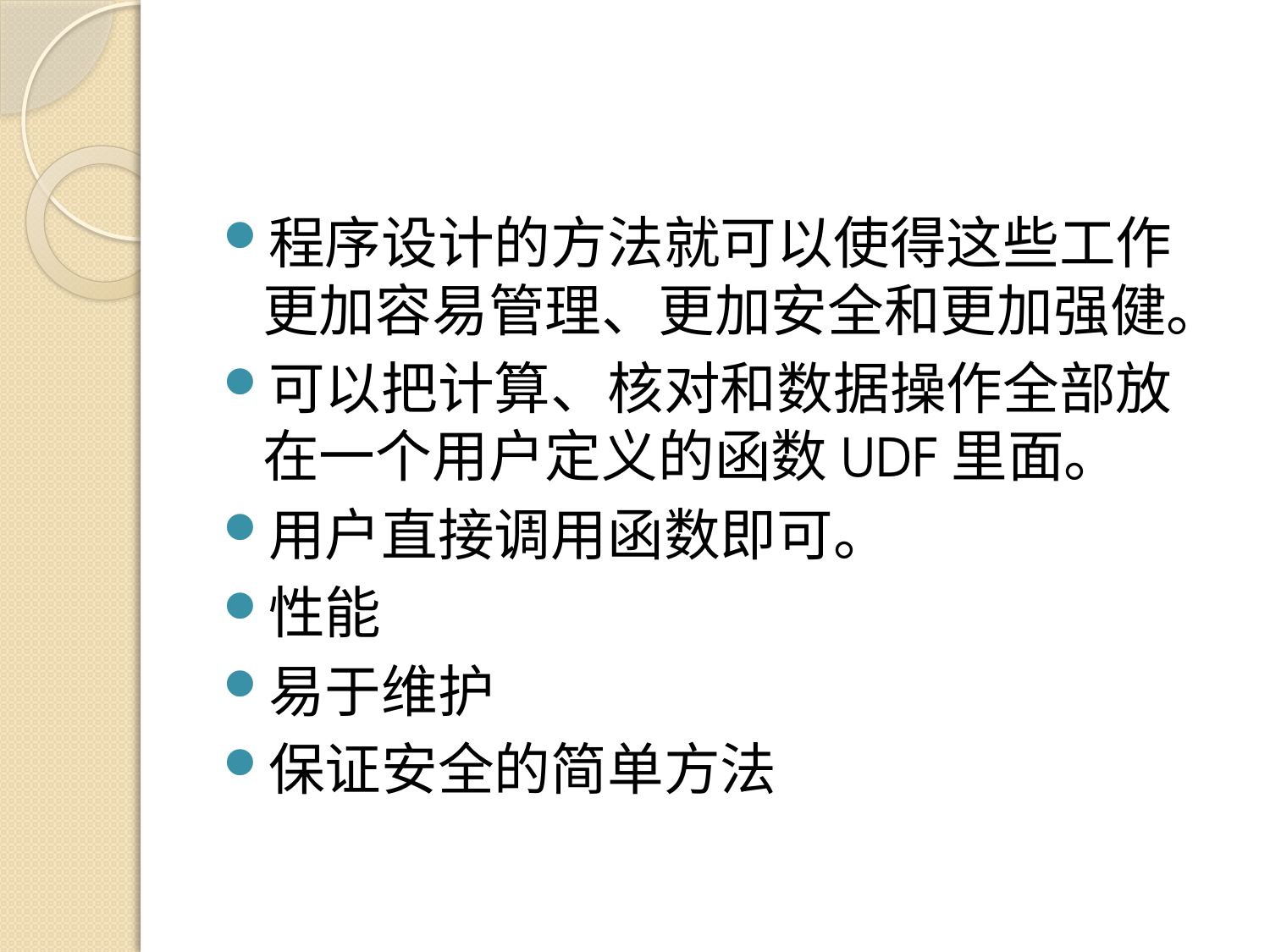

#
程序设计的方法就可以使得这些工作更加容易管理、更加安全和更加强健。
可以把计算、核对和数据操作全部放在一个用户定义的函数UDF里面。
用户直接调用函数即可。
性能
易于维护
保证安全的简单方法